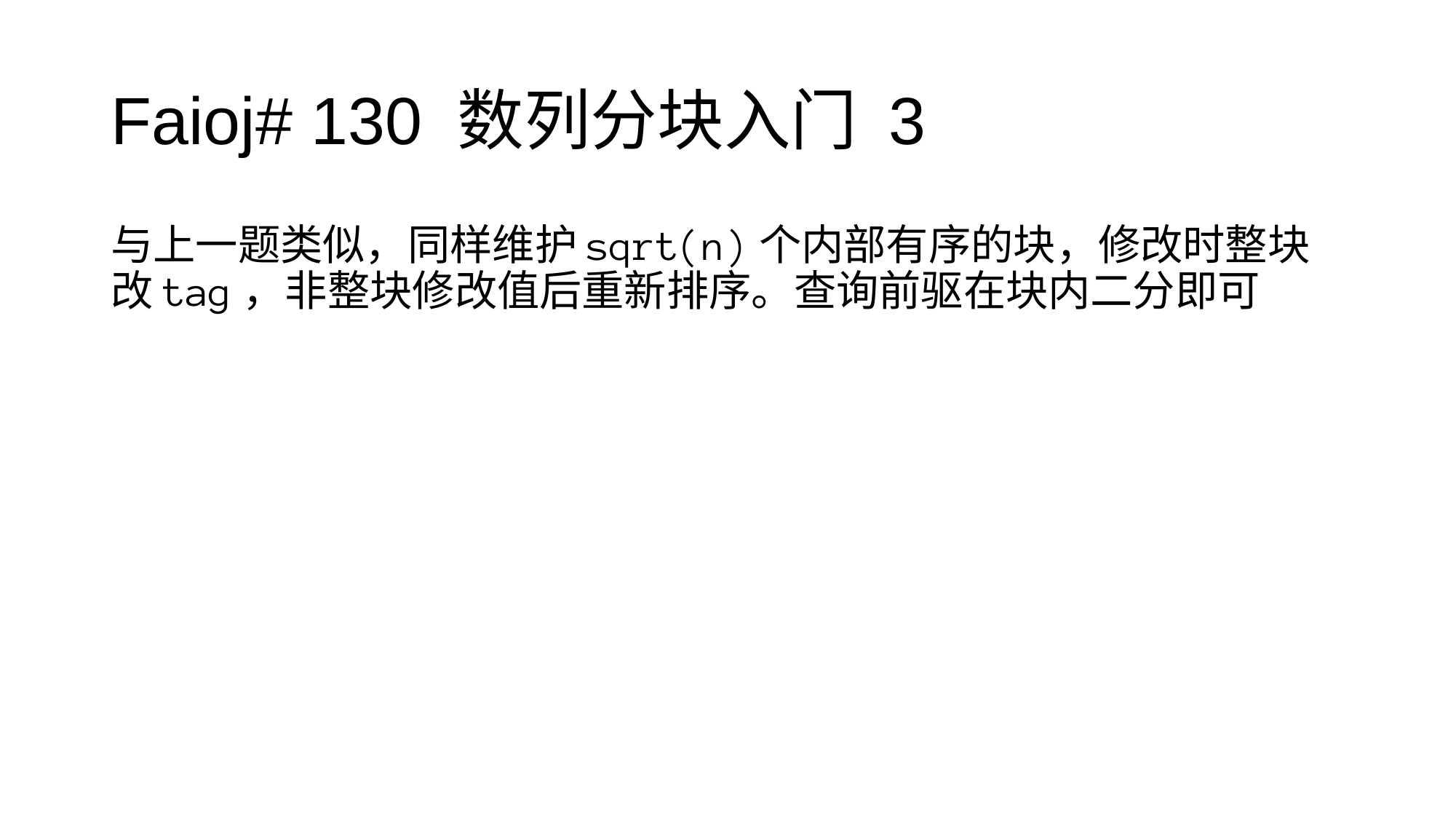

# Faioj# 130 数列分块入门 3
与上一题类似，同样维护sqrt(n)个内部有序的块，修改时整块改tag，非整块修改值后重新排序。查询前驱在块内二分即可